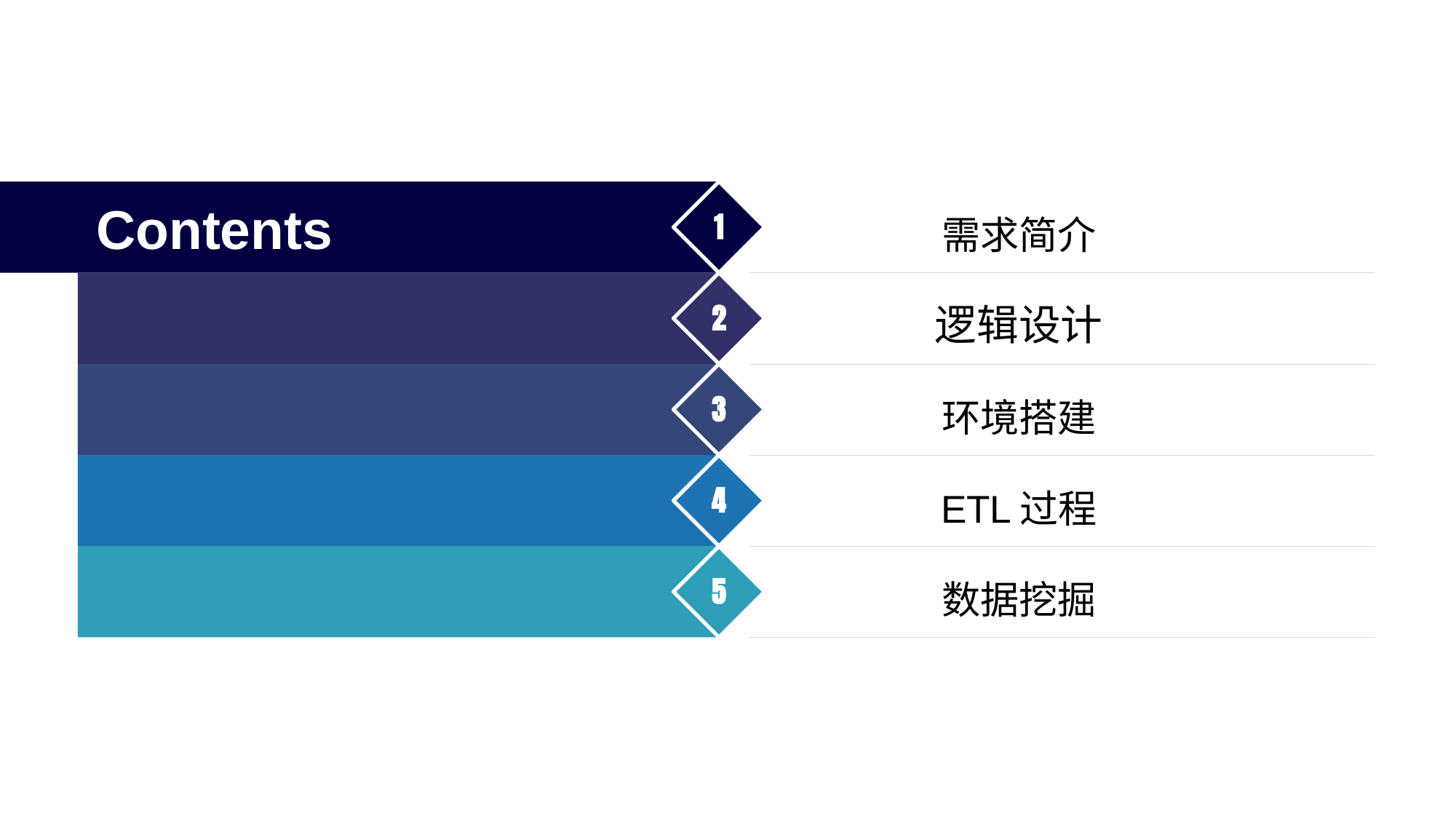

Contents

1
需求简介
2

逻辑设计
3

环境搭建
4

ETL过程
5

数据挖掘